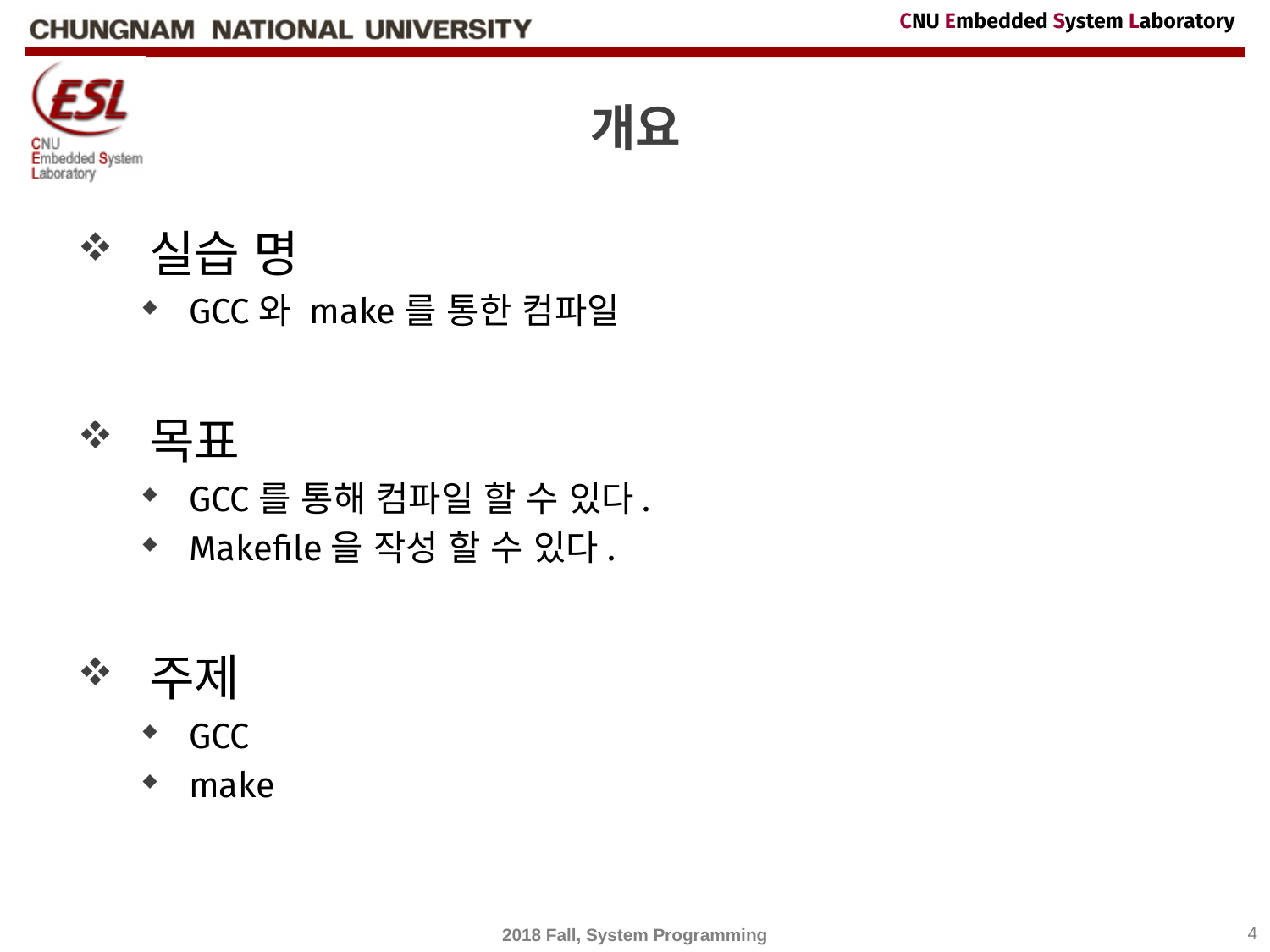

# 개요
실습 명
GCC와 make를 통한 컴파일

목표
GCC를 통해 컴파일 할 수 있다.
Makefile을 작성 할 수 있다.

주제
GCC
make
2018 Fall, System Programming
4